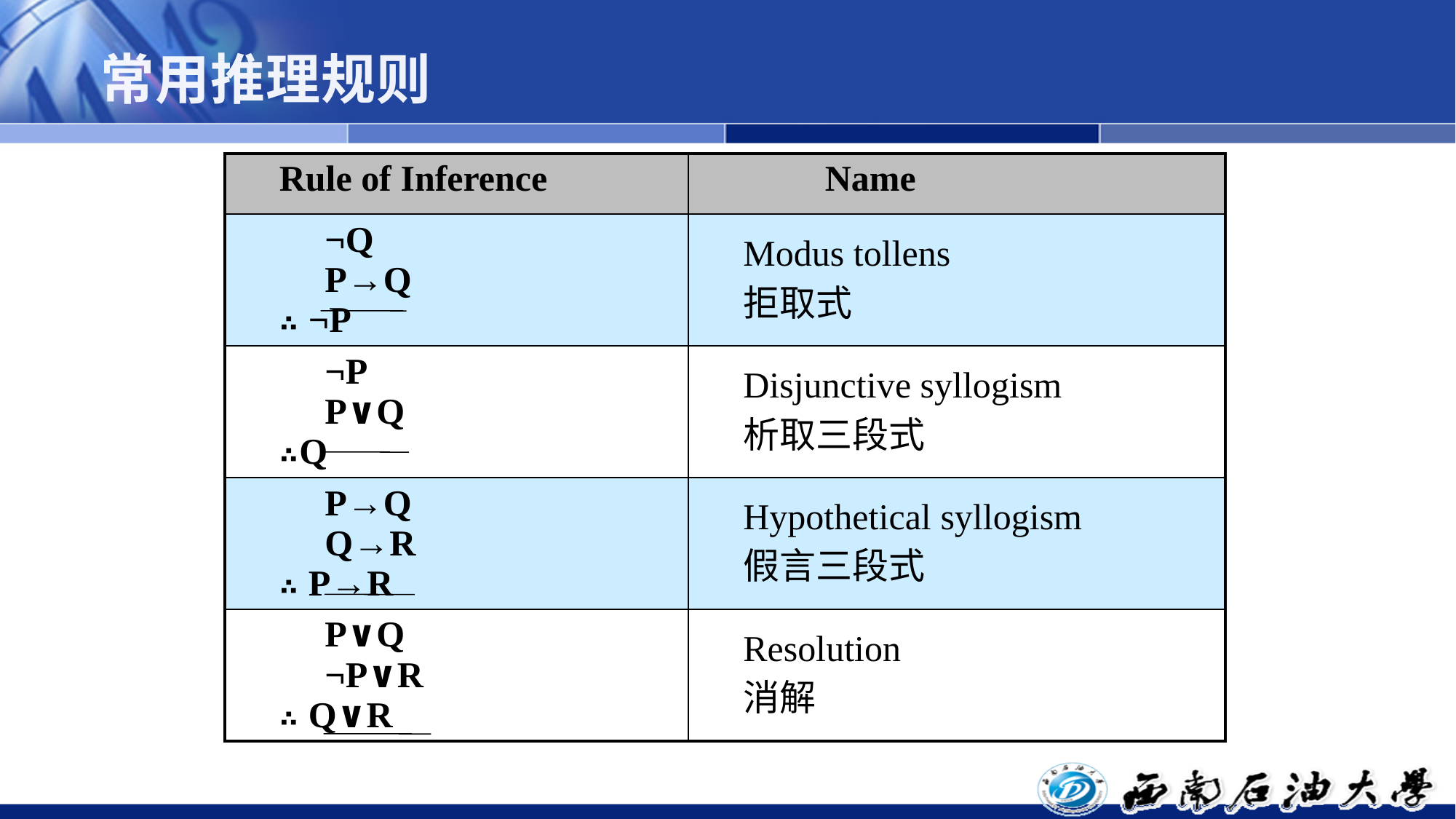

# 常用推理规则
| Rule of Inference | Name |
| --- | --- |
| ¬Q P→Q ∴ ¬P | Modus tollens 拒取式 |
| ¬P P∨Q ∴Q | Disjunctive syllogism 析取三段式 |
| P→Q Q→R ∴ P→R | Hypothetical syllogism 假言三段式 |
| P∨Q ¬P∨R ∴ Q∨R | Resolution 消解 |